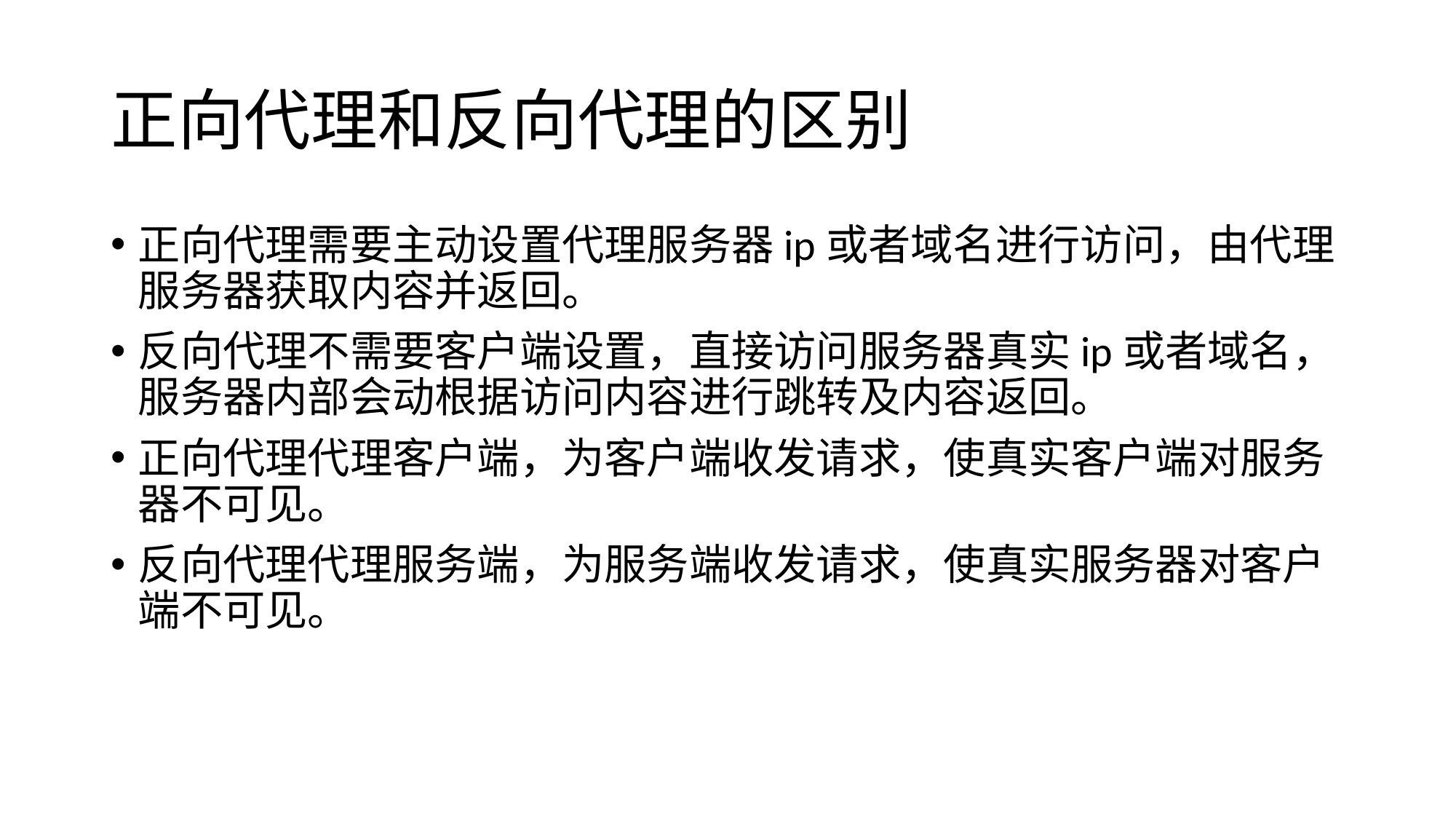

# 正向代理和反向代理的区别
正向代理需要主动设置代理服务器ip或者域名进行访问，由代理服务器获取内容并返回。
反向代理不需要客户端设置，直接访问服务器真实ip或者域名，服务器内部会动根据访问内容进行跳转及内容返回。
正向代理代理客户端，为客户端收发请求，使真实客户端对服务器不可见。
反向代理代理服务端，为服务端收发请求，使真实服务器对客户端不可见。